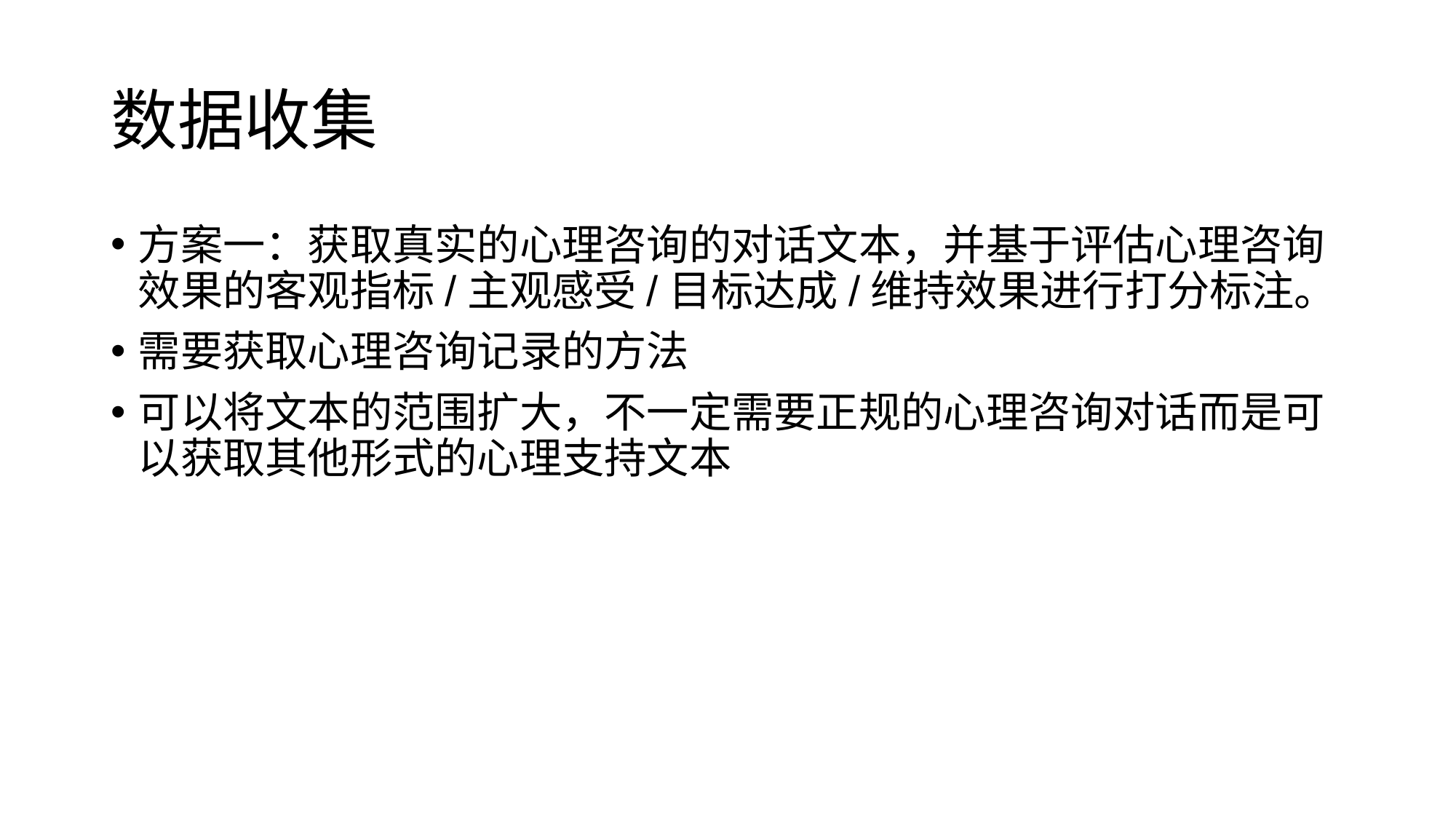

# 数据收集
方案一：获取真实的心理咨询的对话文本，并基于评估心理咨询效果的客观指标/主观感受/目标达成/维持效果进行打分标注。
需要获取心理咨询记录的方法
可以将文本的范围扩大，不一定需要正规的心理咨询对话而是可以获取其他形式的心理支持文本